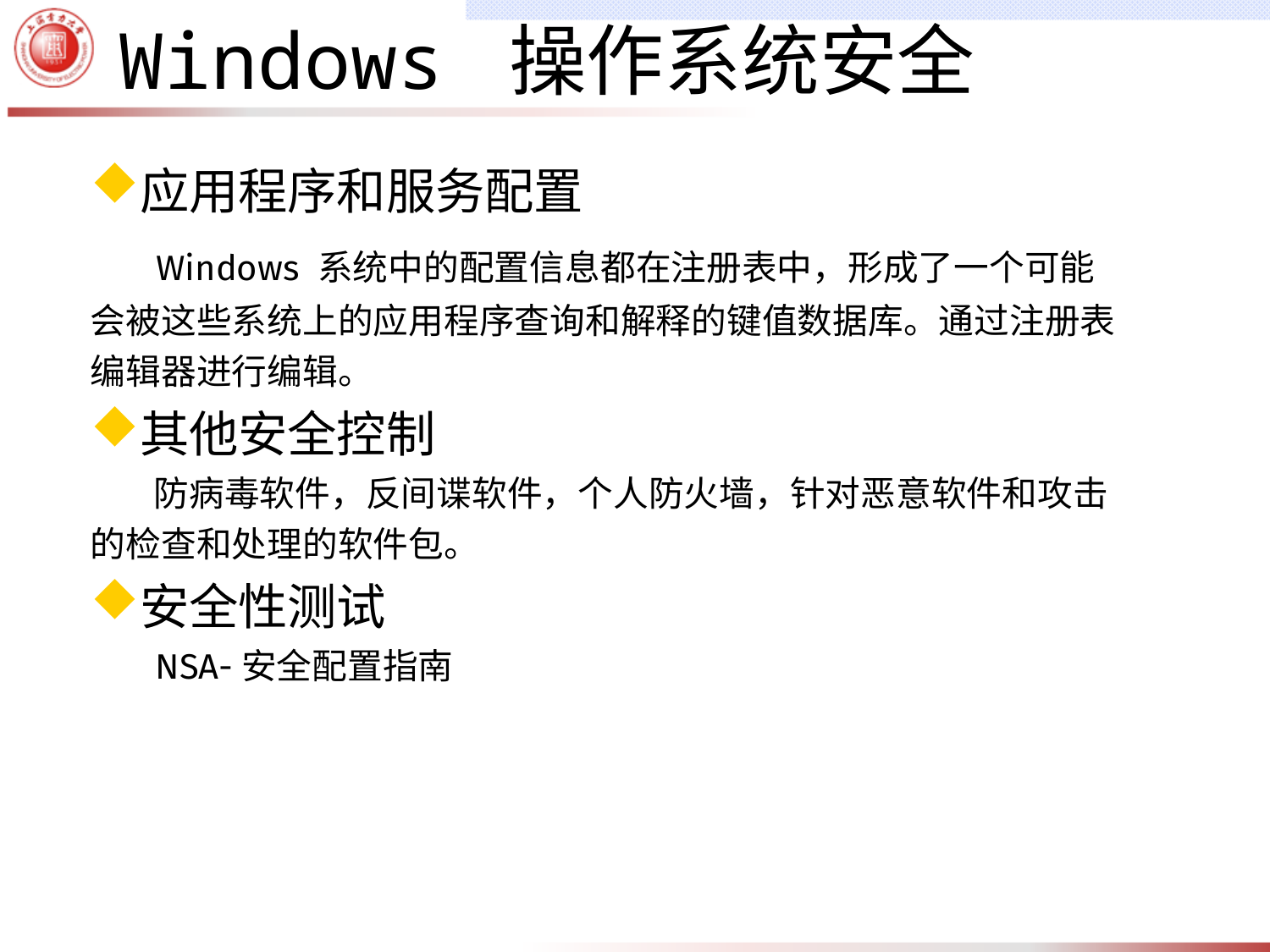

Windows 操作系统安全
应用程序和服务配置
     Windows 系统中的配置信息都在注册表中，形成了一个可能会被这些系统上的应用程序查询和解释的键值数据库。通过注册表编辑器进行编辑。
其他安全控制
       防病毒软件，反间谍软件，个人防火墙，针对恶意软件和攻击的检查和处理的软件包。
安全性测试
       NSA-安全配置指南